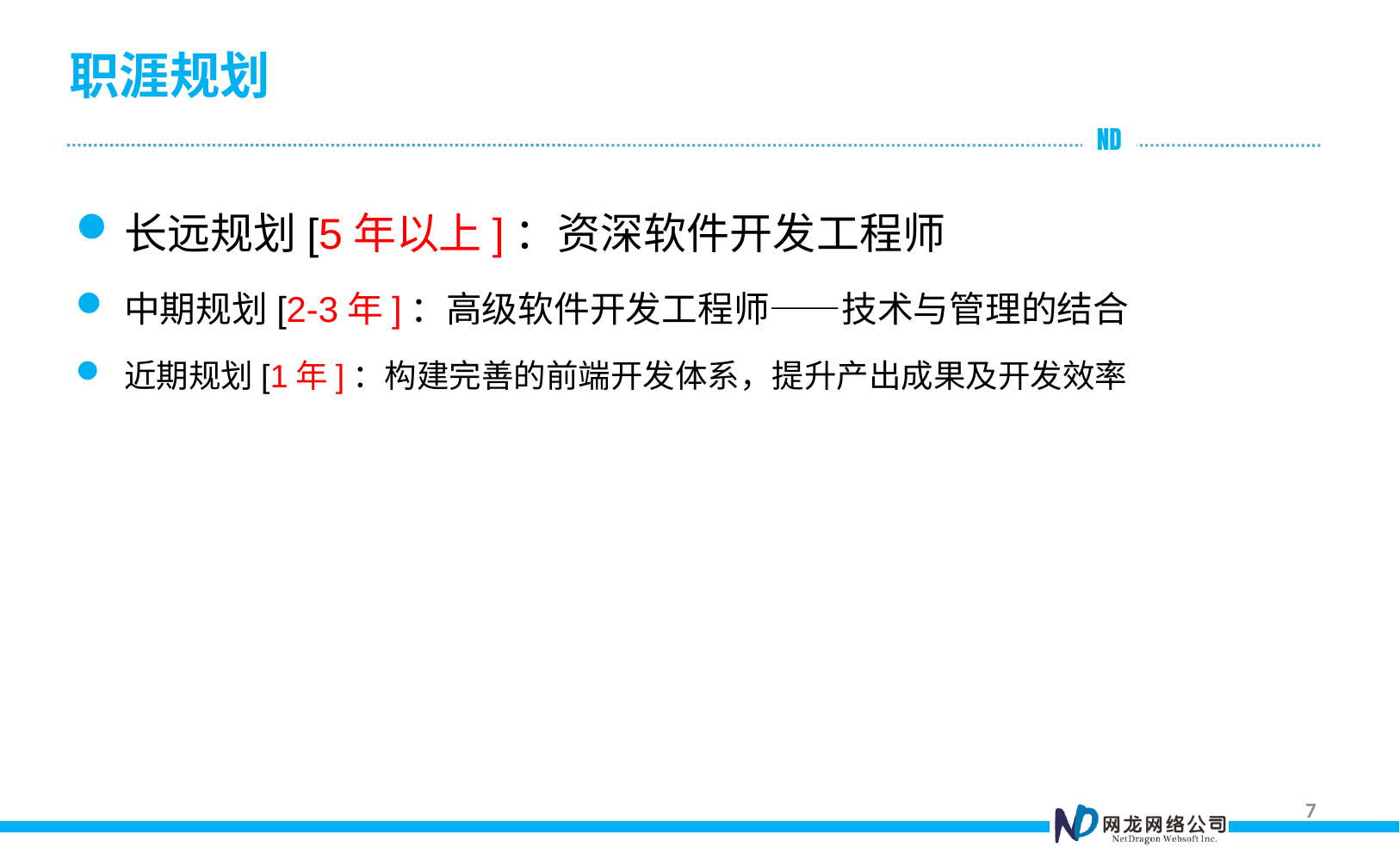

# 职涯规划
长远规划[5年以上]：资深软件开发工程师
中期规划[2-3年]：高级软件开发工程师——技术与管理的结合
近期规划[1年]：构建完善的前端开发体系，提升产出成果及开发效率

7